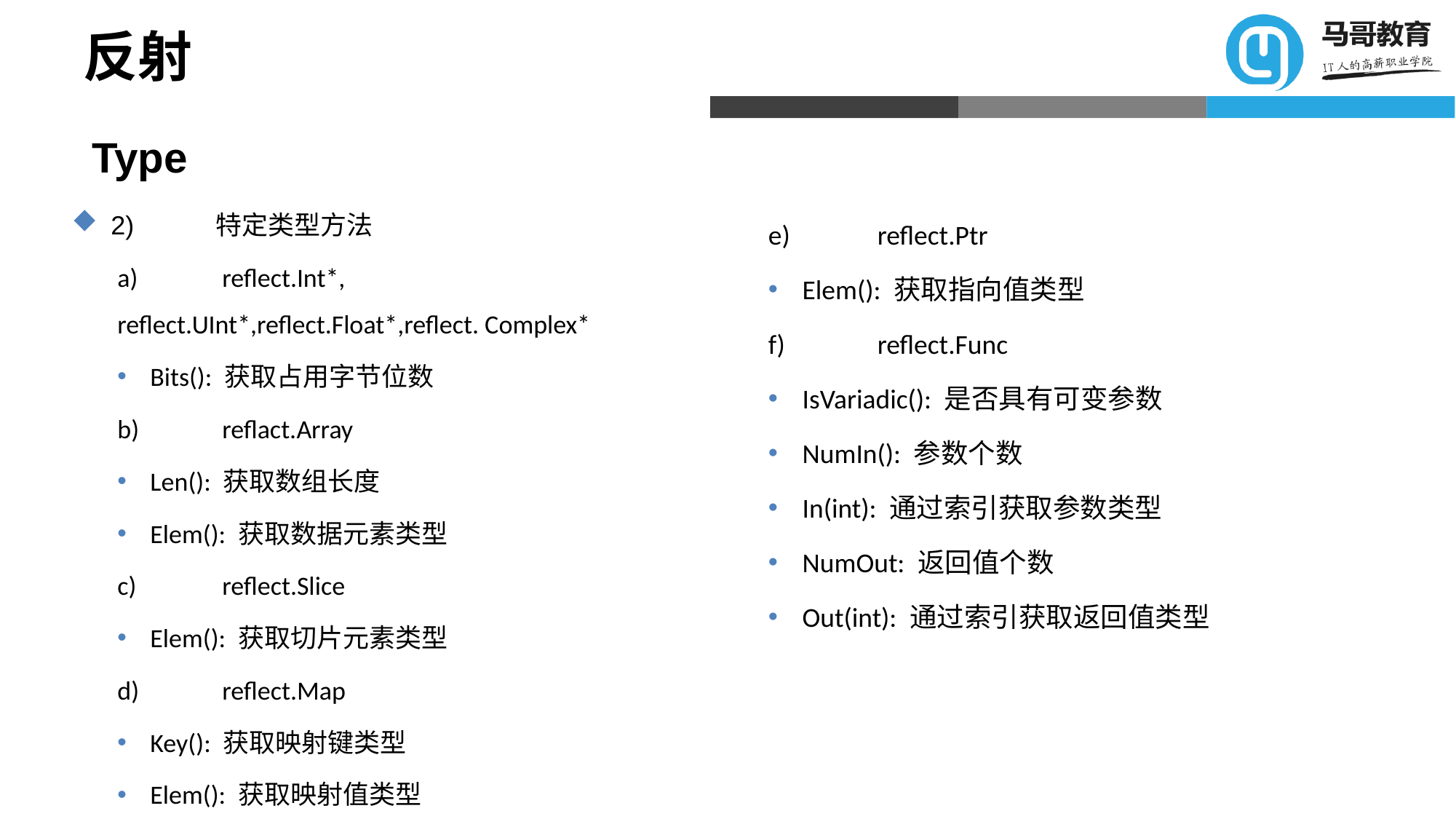

# 反射
Type
2)	特定类型方法
a)	reflect.Int*, reflect.UInt*,reflect.Float*,reflect. Complex*
Bits(): 获取占用字节位数
b)	reflact.Array
Len(): 获取数组长度
Elem(): 获取数据元素类型
c)	reflect.Slice
Elem(): 获取切片元素类型
d)	reflect.Map
Key(): 获取映射键类型
Elem(): 获取映射值类型
e)	reflect.Ptr
Elem(): 获取指向值类型
f)	reflect.Func
IsVariadic(): 是否具有可变参数
NumIn(): 参数个数
In(int): 通过索引获取参数类型
NumOut: 返回值个数
Out(int): 通过索引获取返回值类型